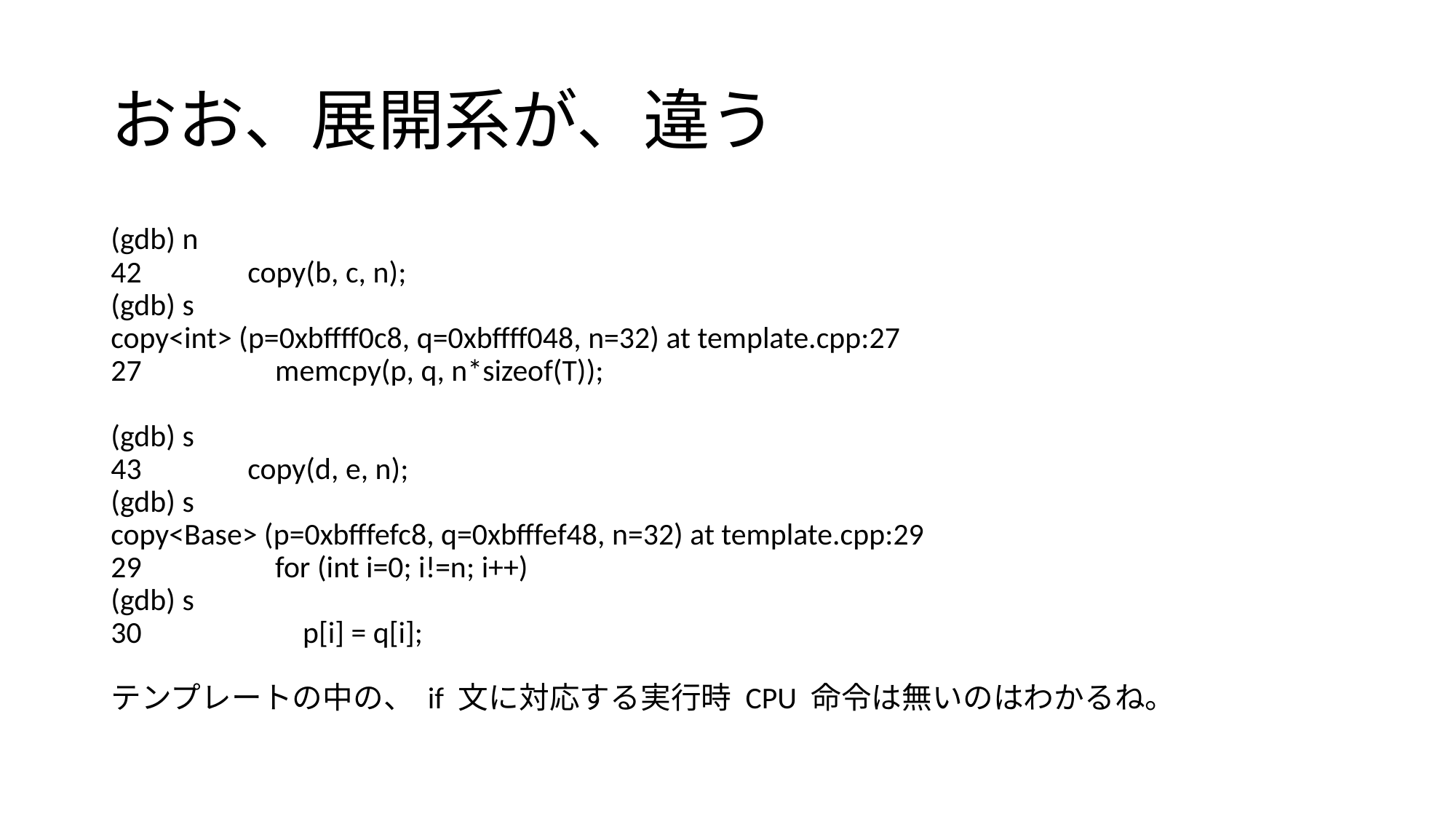

# おお、展開系が、違う
(gdb) n
42	    copy(b, c, n);
(gdb) s
copy<int> (p=0xbffff0c8, q=0xbffff048, n=32) at template.cpp:27
27	        memcpy(p, q, n*sizeof(T));
(gdb) s
43	    copy(d, e, n);
(gdb) s
copy<Base> (p=0xbfffefc8, q=0xbfffef48, n=32) at template.cpp:29
29	        for (int i=0; i!=n; i++)
(gdb) s
30	            p[i] = q[i];
テンプレートの中の、 if 文に対応する実行時 CPU 命令は無いのはわかるね。